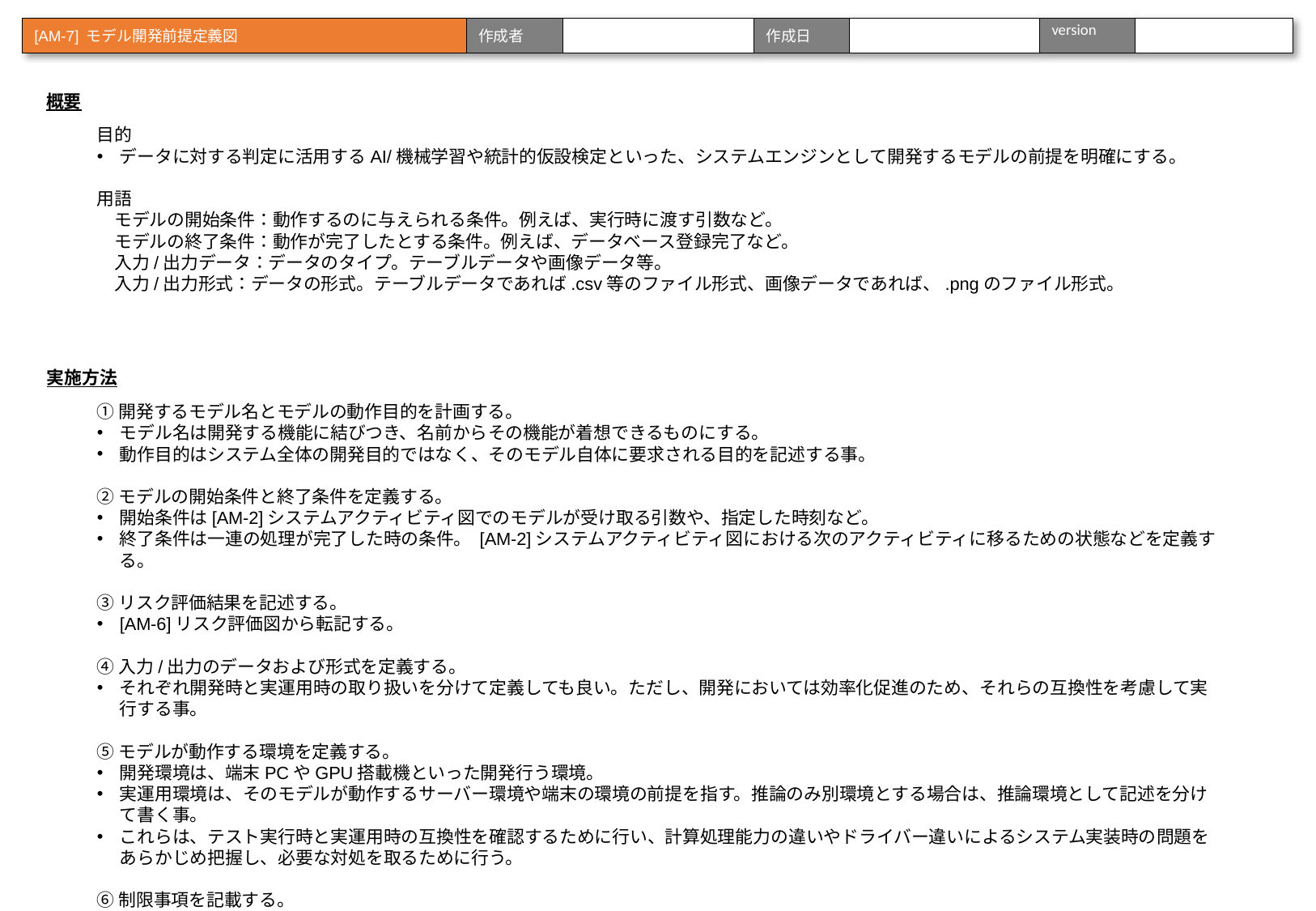

| [AM-7] モデル開発前提定義図 | 作成者 |  | 作成日 |  | version |  |
| --- | --- | --- | --- | --- | --- | --- |
概要
目的
データに対する判定に活用するAI/機械学習や統計的仮設検定といった、システムエンジンとして開発するモデルの前提を明確にする。

用語
　モデルの開始条件：動作するのに与えられる条件。例えば、実行時に渡す引数など。
　モデルの終了条件：動作が完了したとする条件。例えば、データベース登録完了など。
　入力/出力データ：データのタイプ。テーブルデータや画像データ等。
　入力/出力形式：データの形式。テーブルデータであれば.csv等のファイル形式、画像データであれば、.pngのファイル形式。
実施方法
①開発するモデル名とモデルの動作目的を計画する。
モデル名は開発する機能に結びつき、名前からその機能が着想できるものにする。
動作目的はシステム全体の開発目的ではなく、そのモデル自体に要求される目的を記述する事。

②モデルの開始条件と終了条件を定義する。
開始条件は[AM-2]システムアクティビティ図でのモデルが受け取る引数や、指定した時刻など。
終了条件は一連の処理が完了した時の条件。 [AM-2]システムアクティビティ図における次のアクティビティに移るための状態などを定義する。

③リスク評価結果を記述する。
[AM-6]リスク評価図から転記する。

④入力/出力のデータおよび形式を定義する。
それぞれ開発時と実運用時の取り扱いを分けて定義しても良い。ただし、開発においては効率化促進のため、それらの互換性を考慮して実行する事。

⑤モデルが動作する環境を定義する。
開発環境は、端末PCやGPU搭載機といった開発行う環境。
実運用環境は、そのモデルが動作するサーバー環境や端末の環境の前提を指す。推論のみ別環境とする場合は、推論環境として記述を分けて書く事。
これらは、テスト実行時と実運用時の互換性を確認するために行い、計算処理能力の違いやドライバー違いによるシステム実装時の問題をあらかじめ把握し、必要な対処を取るために行う。

⑥制限事項を記載する。
上記開発要件以外に考慮が必要な制限事項を記載し記録する。